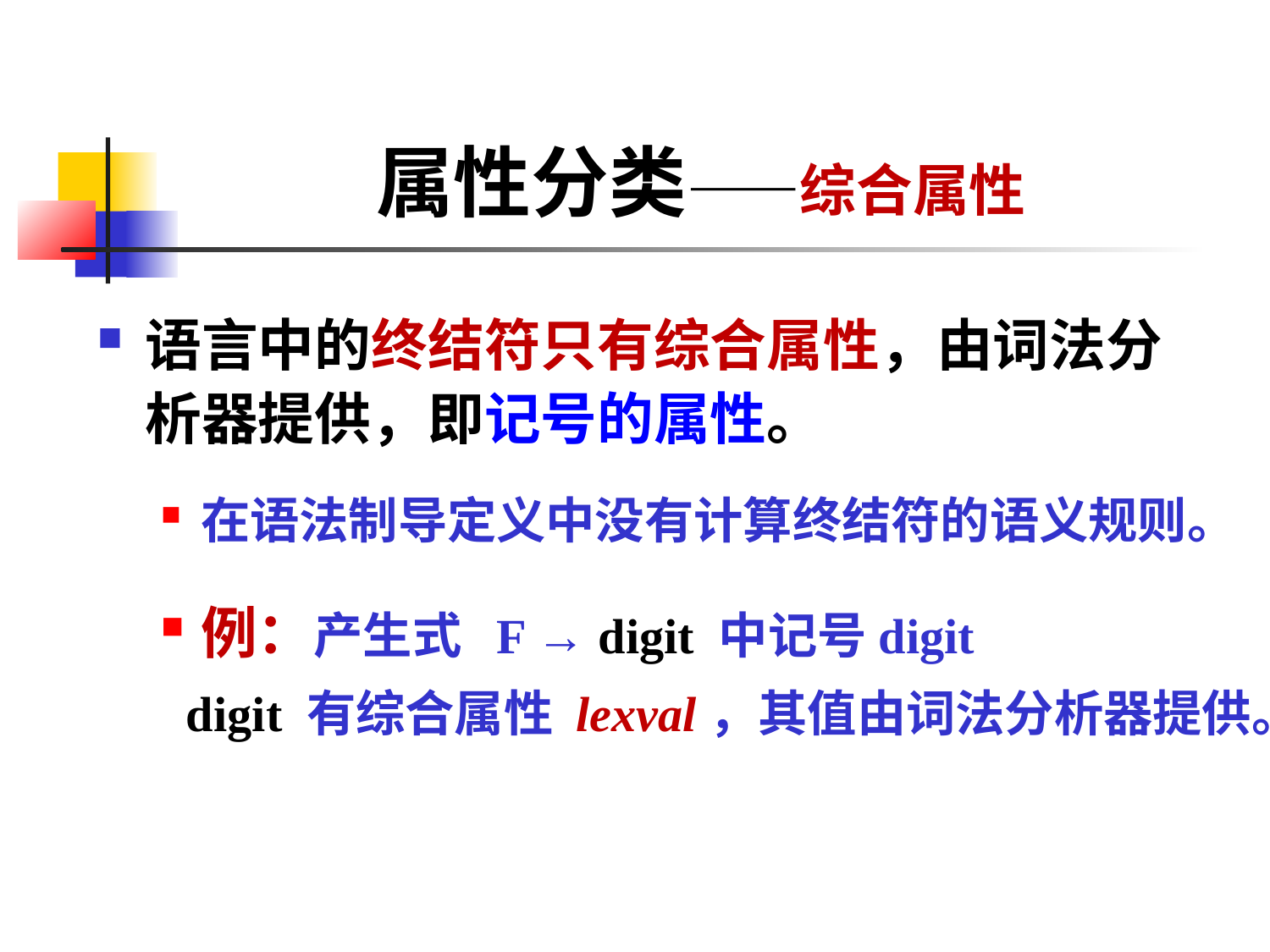

属性分类——综合属性
语言中的终结符只有综合属性，由词法分析器提供，即记号的属性。
在语法制导定义中没有计算终结符的语义规则。
例：产生式  F → digit 中记号digit
digit 有综合属性 lexval，其值由词法分析器提供。